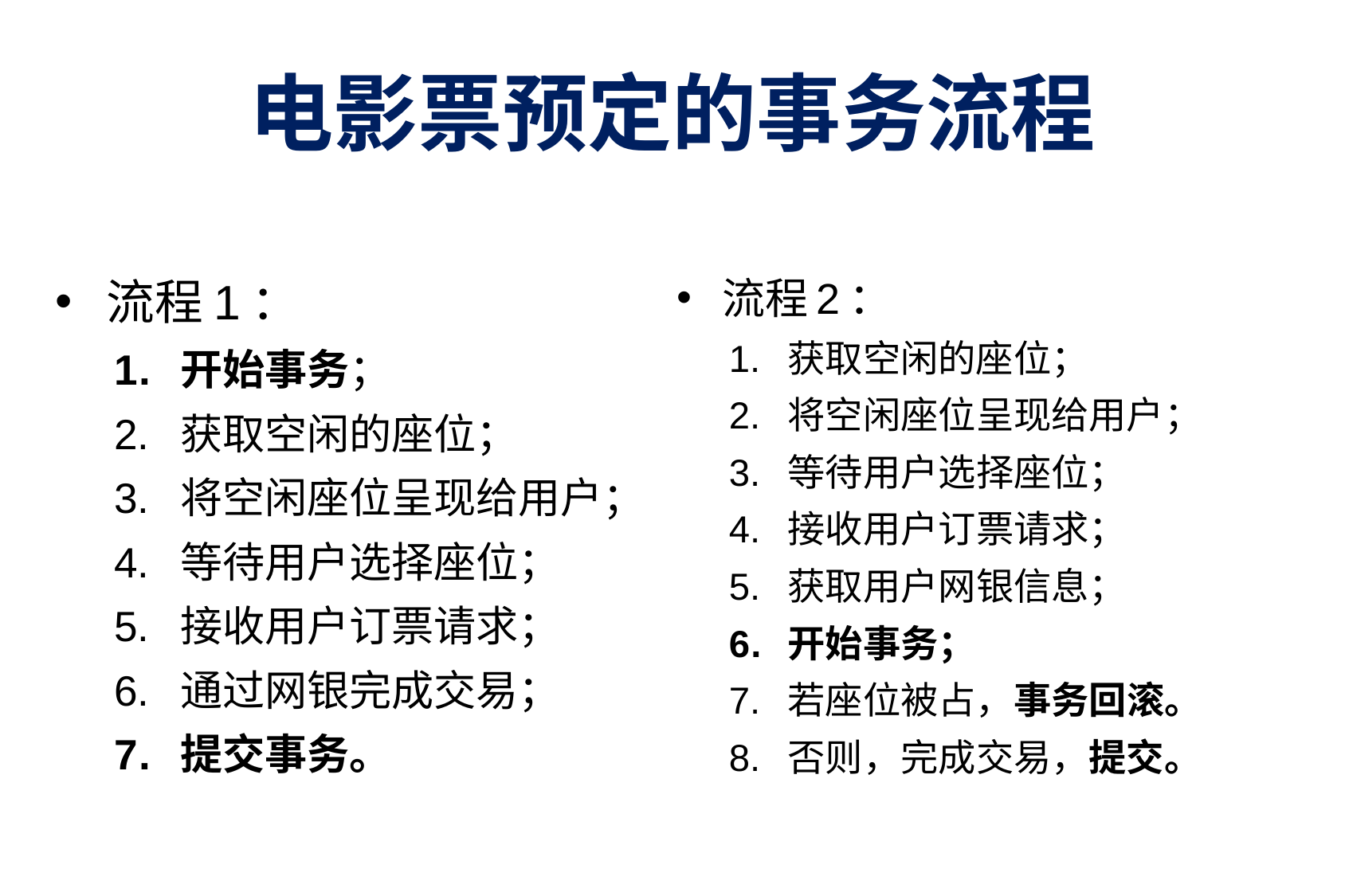

# 电影票预定的事务流程
流程1：
开始事务；
获取空闲的座位；
将空闲座位呈现给用户；
等待用户选择座位；
接收用户订票请求；
通过网银完成交易；
提交事务。
流程2：
获取空闲的座位；
将空闲座位呈现给用户；
等待用户选择座位；
接收用户订票请求；
获取用户网银信息；
开始事务；
若座位被占，事务回滚。
否则，完成交易，提交。